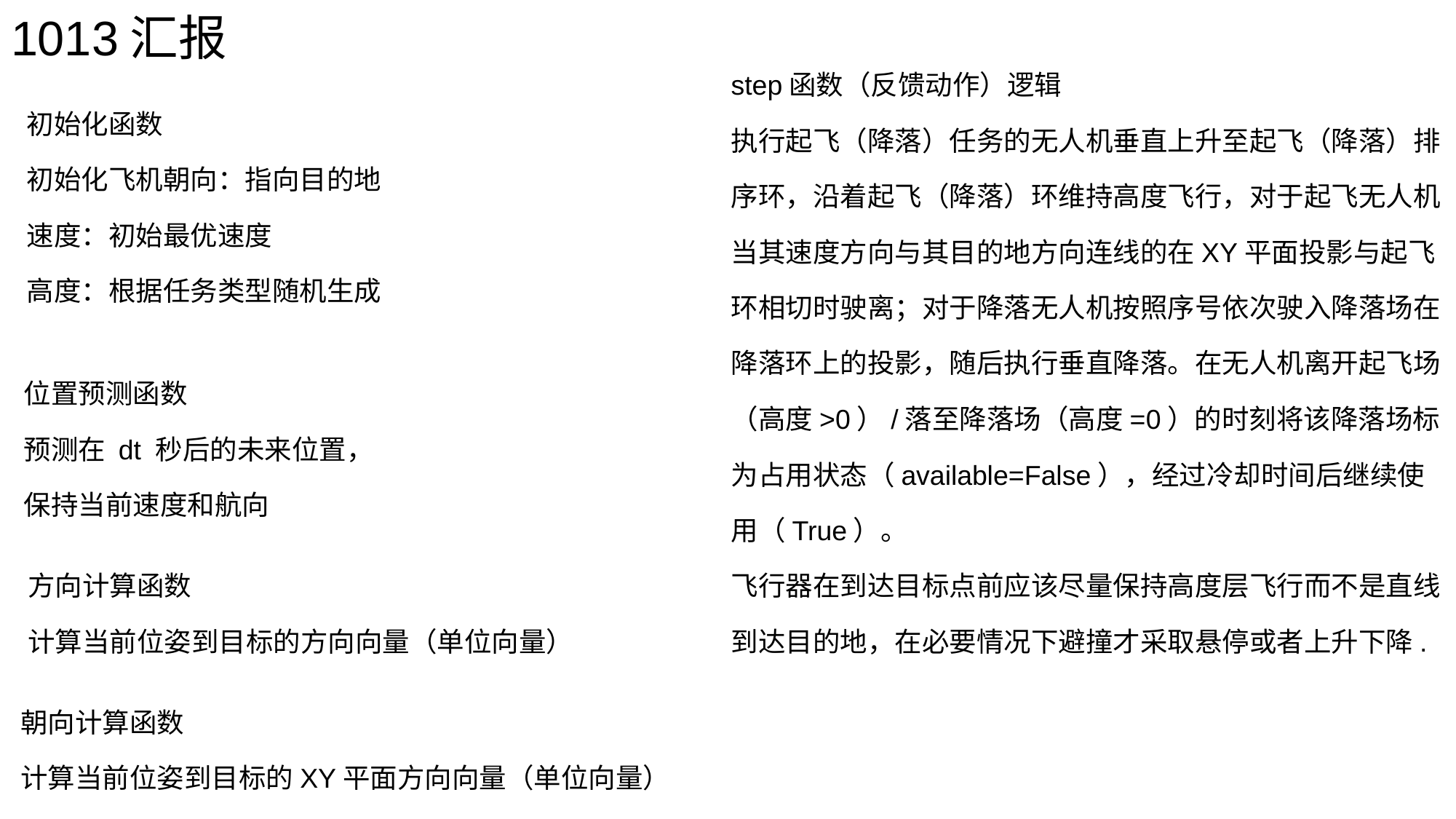

# 1013汇报
step函数（反馈动作）逻辑
执行起飞（降落）任务的无人机垂直上升至起飞（降落）排序环，沿着起飞（降落）环维持高度飞行，对于起飞无人机当其速度方向与其目的地方向连线的在XY平面投影与起飞环相切时驶离；对于降落无人机按照序号依次驶入降落场在降落环上的投影，随后执行垂直降落。在无人机离开起飞场（高度>0）/落至降落场（高度=0）的时刻将该降落场标为占用状态（available=False），经过冷却时间后继续使用（True）。
飞行器在到达目标点前应该尽量保持高度层飞行而不是直线到达目的地，在必要情况下避撞才采取悬停或者上升下降.
初始化函数
初始化飞机朝向：指向目的地
速度：初始最优速度
高度：根据任务类型随机生成

位置预测函数
预测在 dt 秒后的未来位置，
保持当前速度和航向
方向计算函数
计算当前位姿到目标的方向向量（单位向量）
朝向计算函数
计算当前位姿到目标的XY平面方向向量（单位向量）